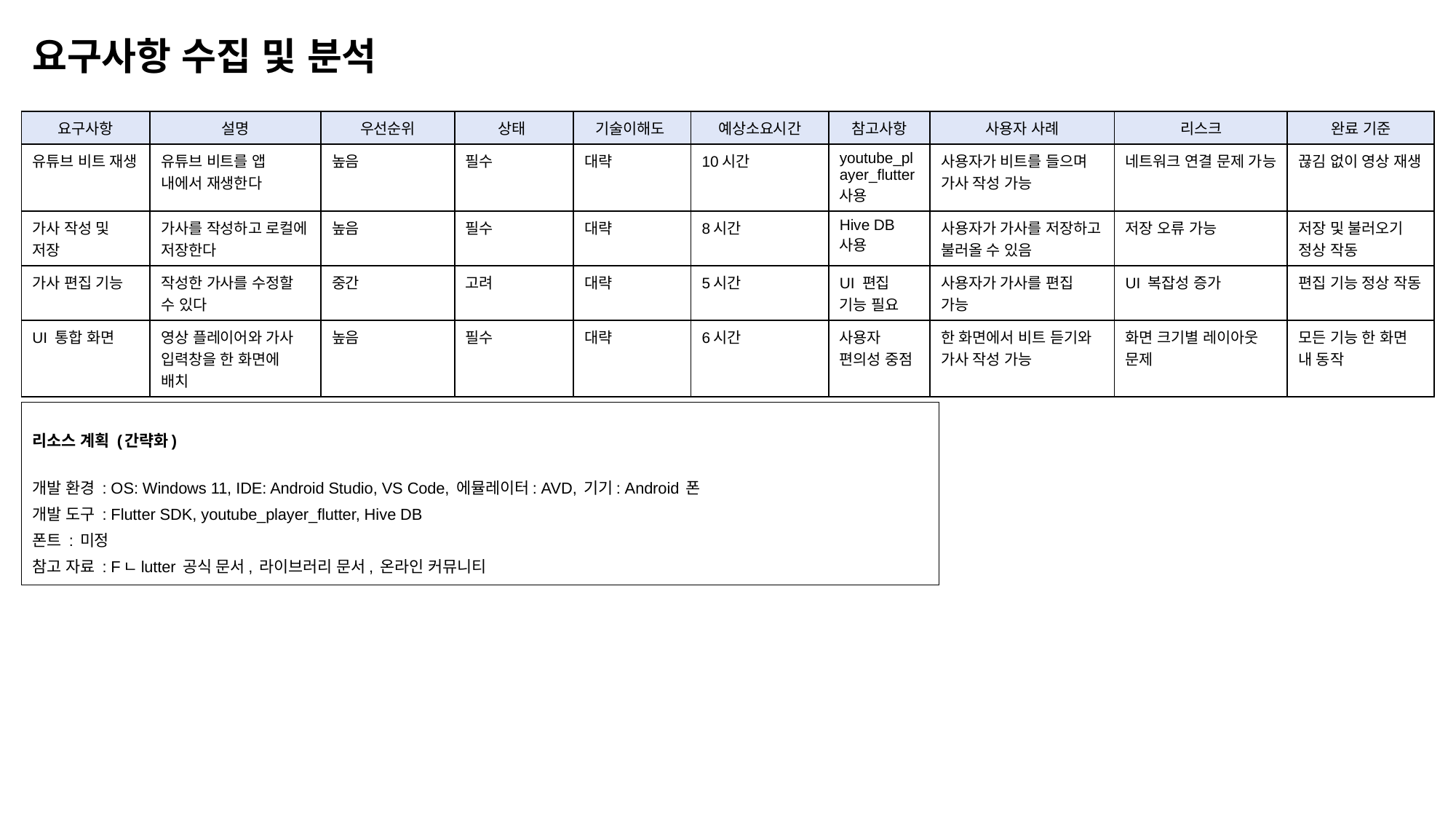

# 요구사항 수집 및 분석
| 요구사항 | 설명 | 우선순위 | 상태 | 기술이해도 | 예상소요시간 | 참고사항 | 사용자 사례 | 리스크 | 완료 기준 |
| --- | --- | --- | --- | --- | --- | --- | --- | --- | --- |
| 유튜브 비트 재생 | 유튜브 비트를 앱 내에서 재생한다 | 높음 | 필수 | 대략 | 10시간 | youtube\_player\_flutter 사용 | 사용자가 비트를 들으며 가사 작성 가능 | 네트워크 연결 문제 가능 | 끊김 없이 영상 재생 |
| 가사 작성 및 저장 | 가사를 작성하고 로컬에 저장한다 | 높음 | 필수 | 대략 | 8시간 | Hive DB 사용 | 사용자가 가사를 저장하고 불러올 수 있음 | 저장 오류 가능 | 저장 및 불러오기 정상 작동 |
| 가사 편집 기능 | 작성한 가사를 수정할 수 있다 | 중간 | 고려 | 대략 | 5시간 | UI 편집 기능 필요 | 사용자가 가사를 편집 가능 | UI 복잡성 증가 | 편집 기능 정상 작동 |
| UI 통합 화면 | 영상 플레이어와 가사 입력창을 한 화면에 배치 | 높음 | 필수 | 대략 | 6시간 | 사용자 편의성 중점 | 한 화면에서 비트 듣기와 가사 작성 가능 | 화면 크기별 레이아웃 문제 | 모든 기능 한 화면 내 동작 |

리소스 계획 (간략화)

개발 환경 : OS: Windows 11, IDE: Android Studio, VS Code, 에뮬레이터: AVD, 기기: Android 폰
개발 도구 : Flutter SDK, youtube_player_flutter, Hive DB
폰트 : 미정
참고 자료 : Fㄴlutter 공식 문서, 라이브러리 문서, 온라인 커뮤니티